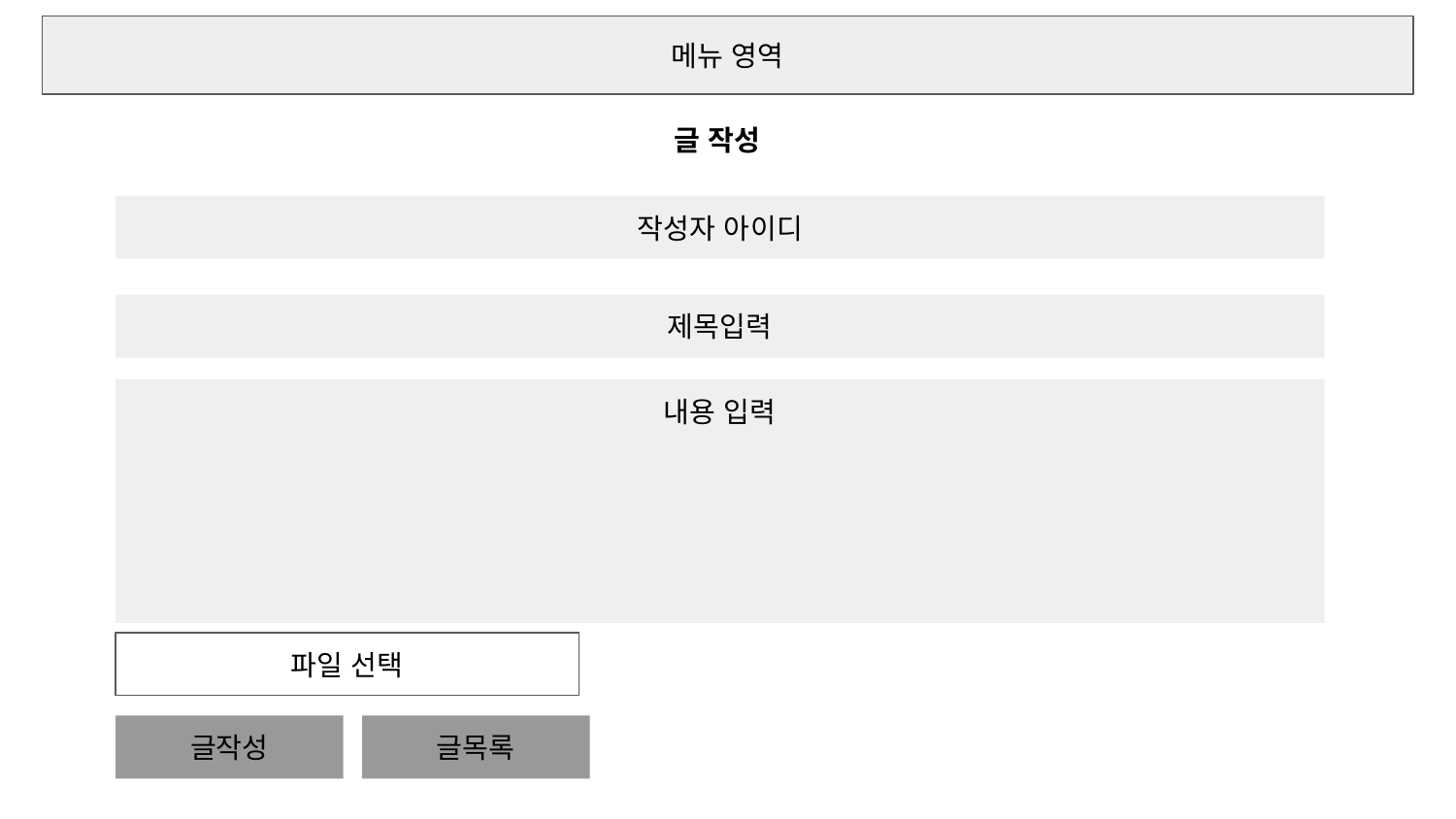

메뉴 영역
글 작성
작성자 아이디
제목입력
내용 입력
파일 선택
글작성
글목록